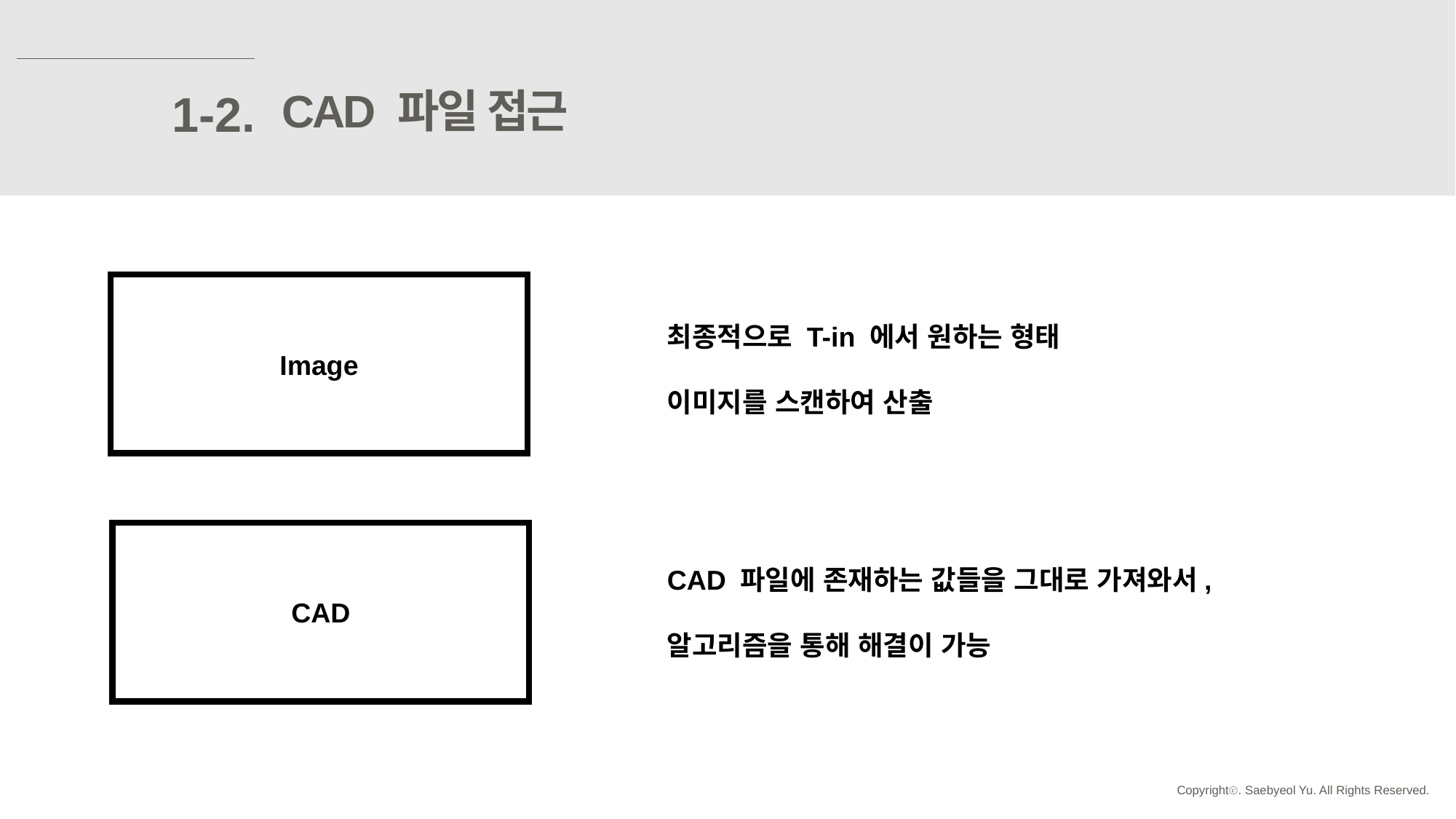

CAD 파일 접근
1-2.
Image
최종적으로 T-in 에서 원하는 형태

이미지를 스캔하여 산출
CAD
CAD 파일에 존재하는 값들을 그대로 가져와서,

알고리즘을 통해 해결이 가능